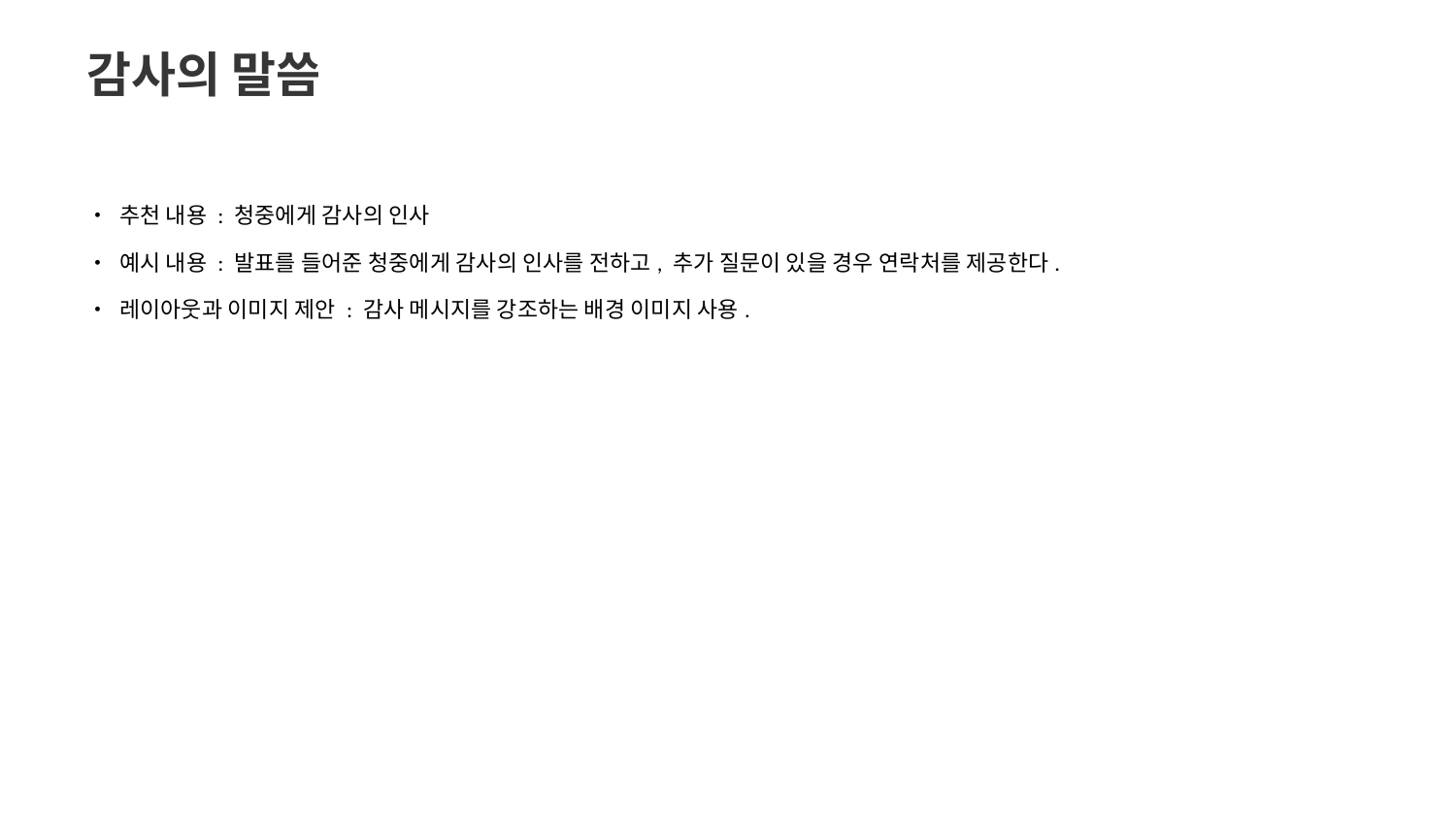

감사의 말씀
• 추천 내용 : 청중에게 감사의 인사
• 예시 내용 : 발표를 들어준 청중에게 감사의 인사를 전하고, 추가 질문이 있을 경우 연락처를 제공한다.
• 레이아웃과 이미지 제안 : 감사 메시지를 강조하는 배경 이미지 사용.